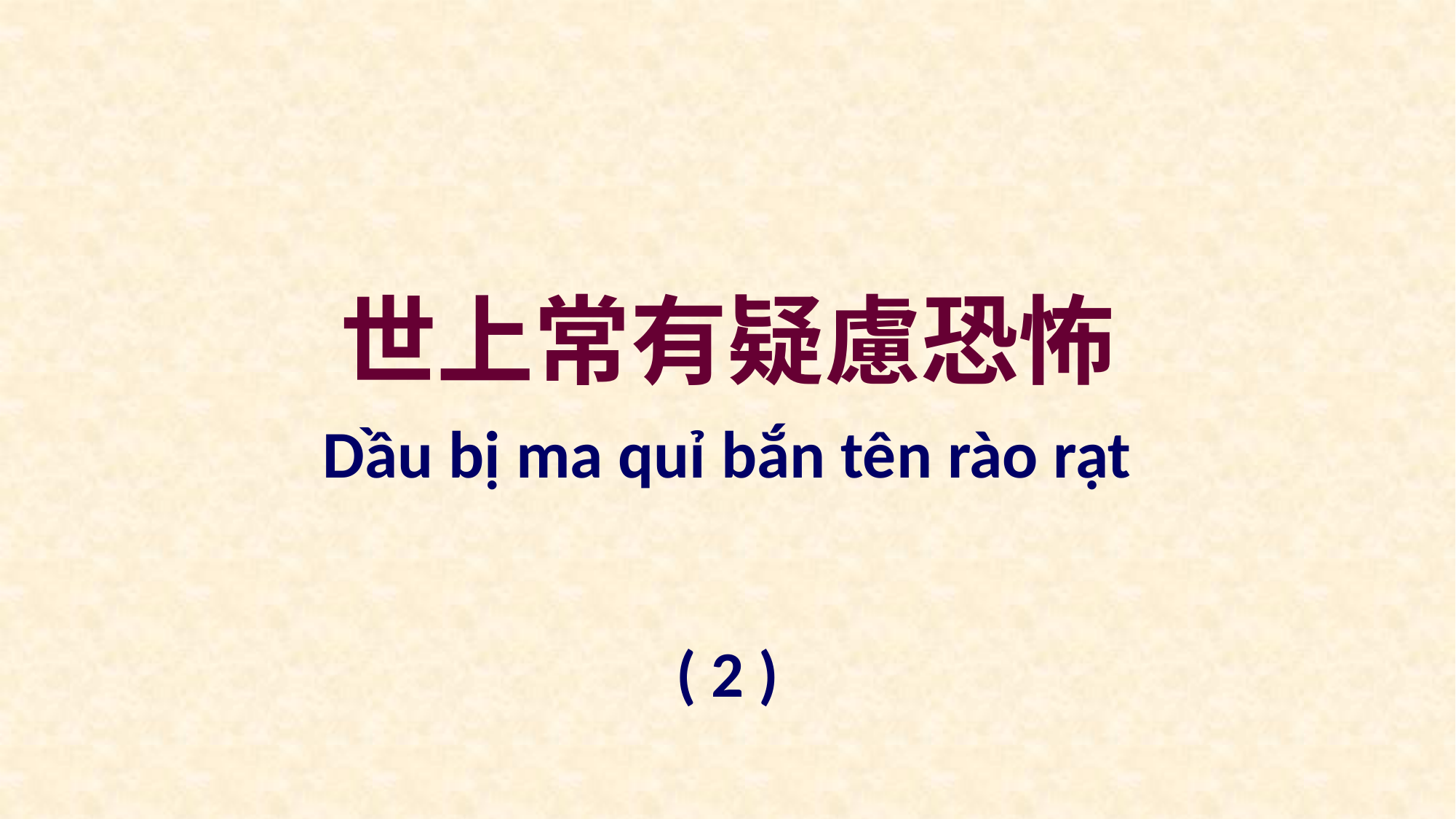

世上常有疑慮恐怖
Dầu bị ma quỉ bắn tên rào rạt
( 2 )